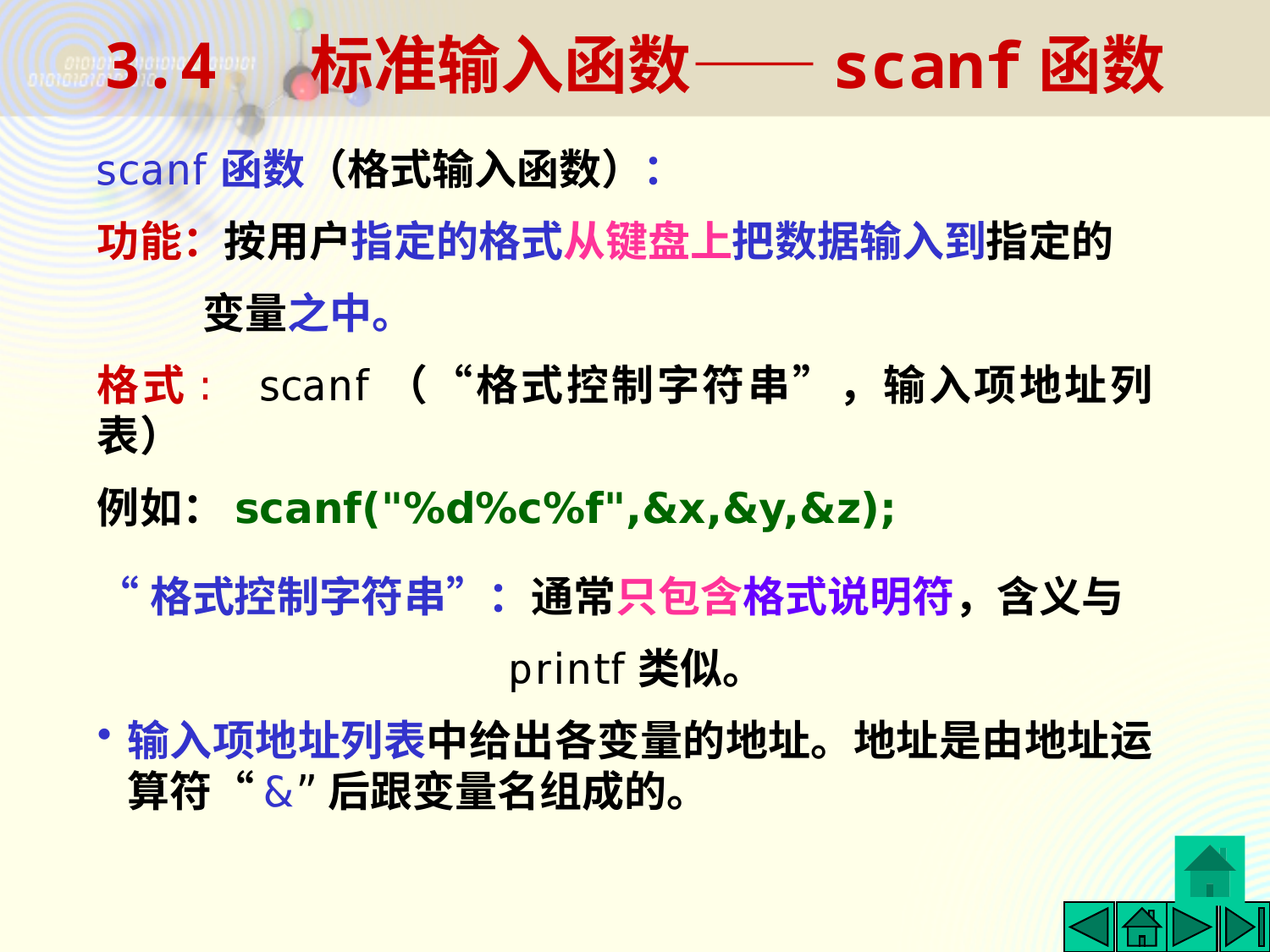

3.4  标准输入函数——scanf函数
scanf函数（格式输入函数）：
功能：按用户指定的格式从键盘上把数据输入到指定的
          变量之中。
格式:   scanf（“格式控制字符串”，输入项地址列表）
例如：scanf("%d%c%f",&x,&y,&z);
“格式控制字符串”：通常只包含格式说明符，含义与
                                 printf类似。
输入项地址列表中给出各变量的地址。地址是由地址运算符“&”后跟变量名组成的。